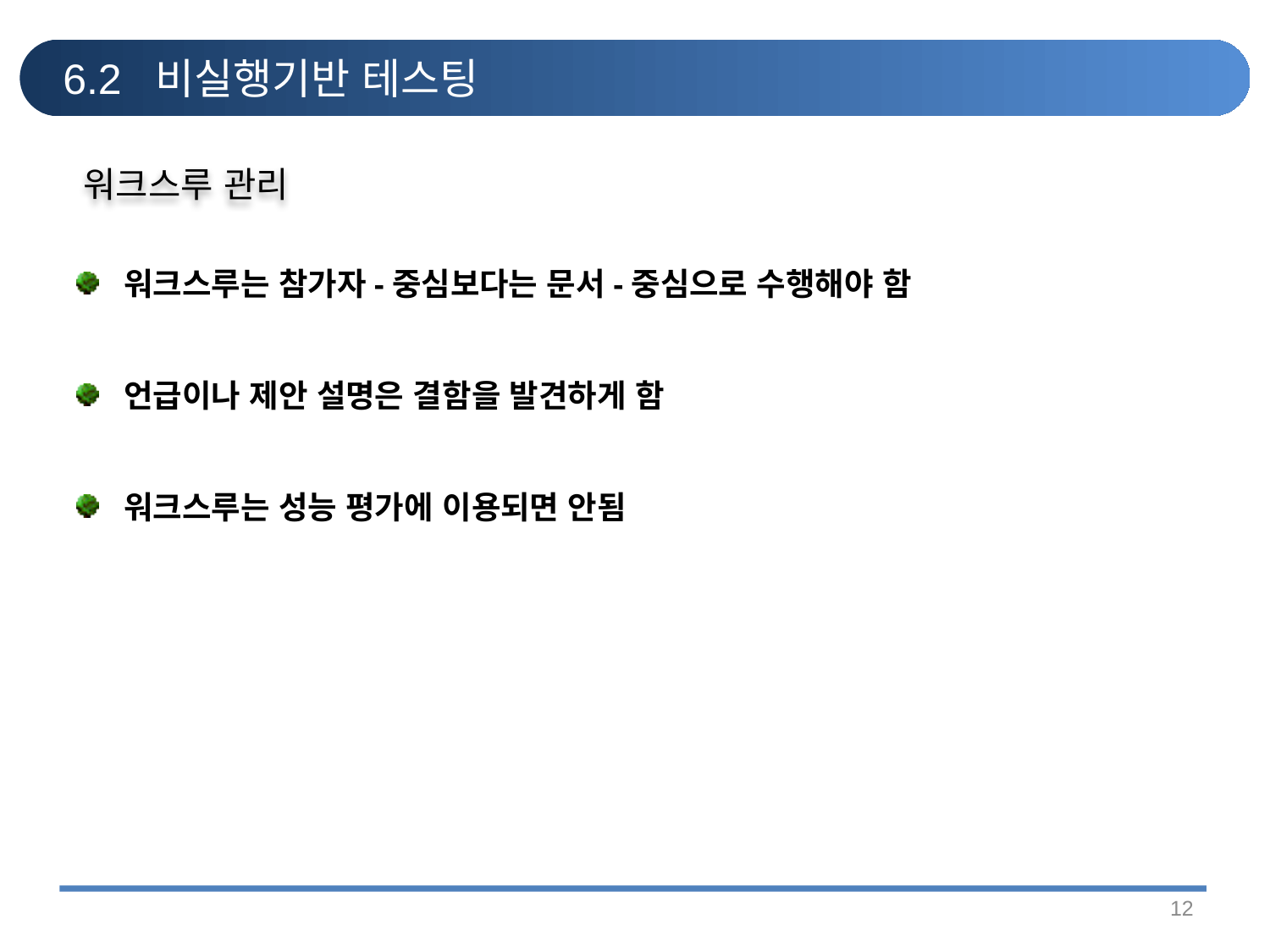

# 6.2  비실행기반 테스팅
워크스루 관리
워크스루는 참가자-중심보다는 문서-중심으로 수행해야 함

언급이나 제안 설명은 결함을 발견하게 함

워크스루는 성능 평가에 이용되면 안됨
12